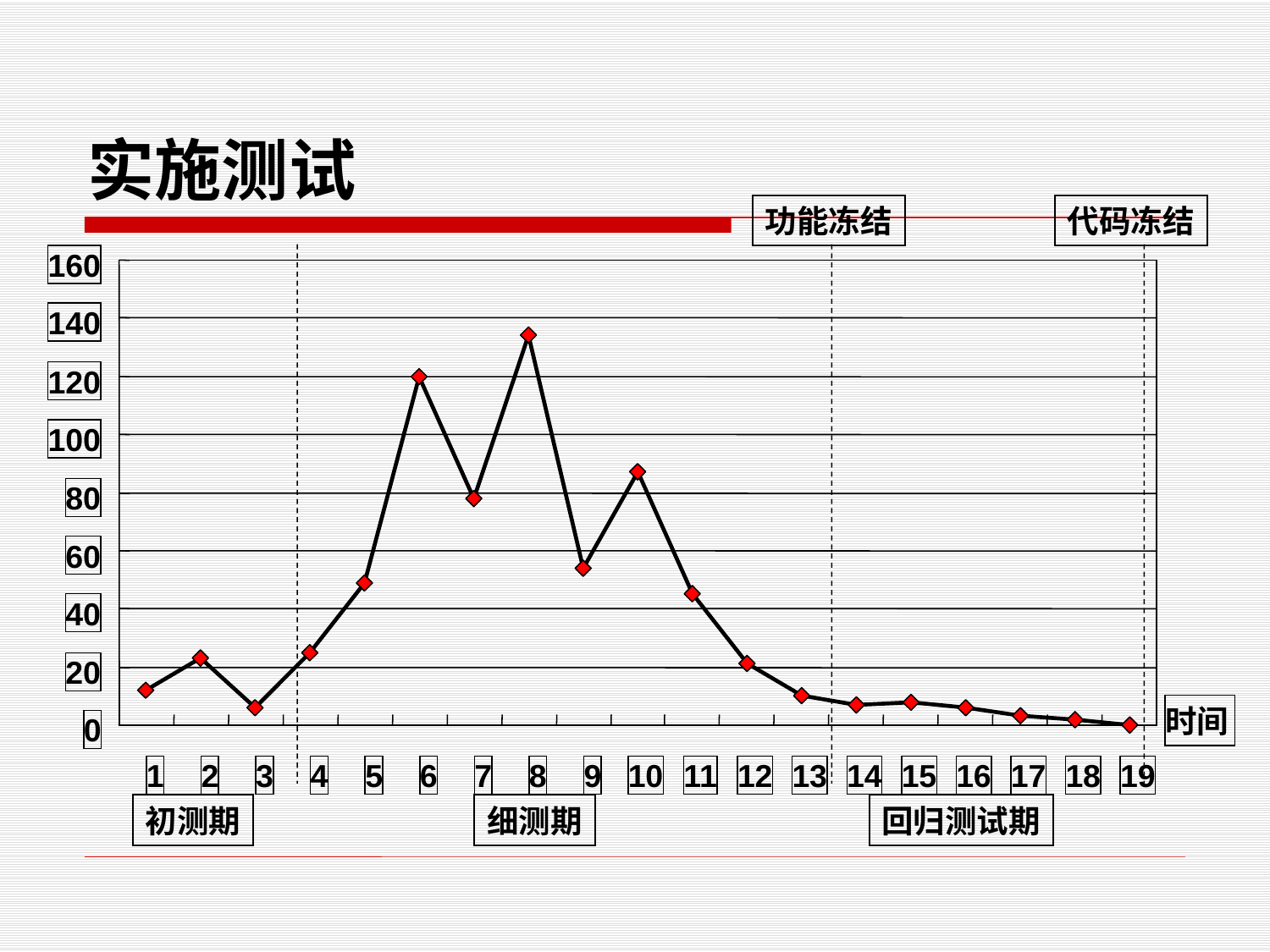

# 实施测试
功能冻结
代码冻结

160

140

120

100

80

60

40

20

时间

0

1
2
3
4
5
6
7
8
9
10
11
12
13
14
15
16
17
18
19
初测期
细测期
回归测试期